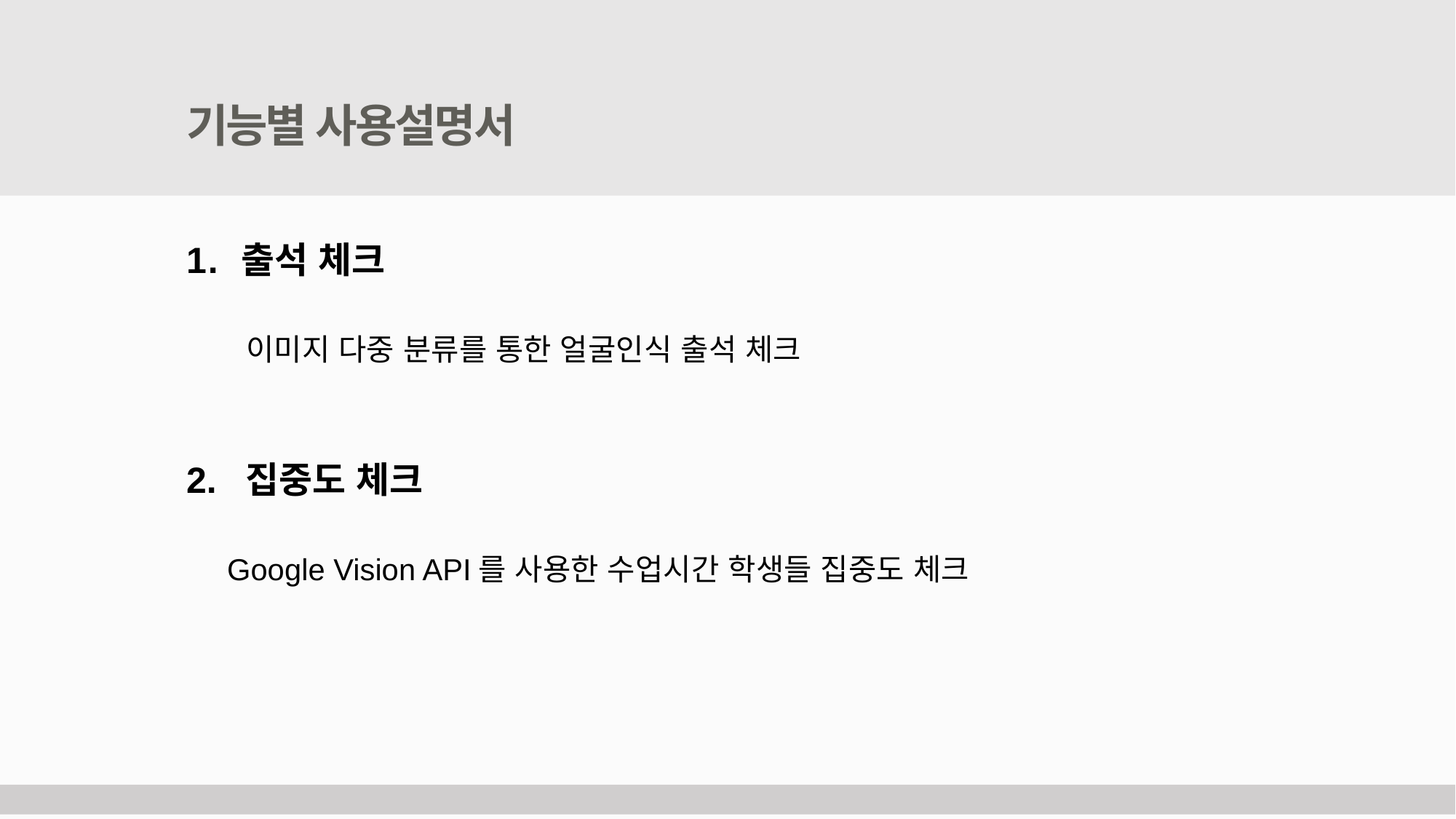

기능별 사용설명서
출석 체크

     이미지 다중 분류를 통한 얼굴인식 출석 체크
2.  집중도 체크

    Google Vision API를 사용한 수업시간 학생들 집중도 체크